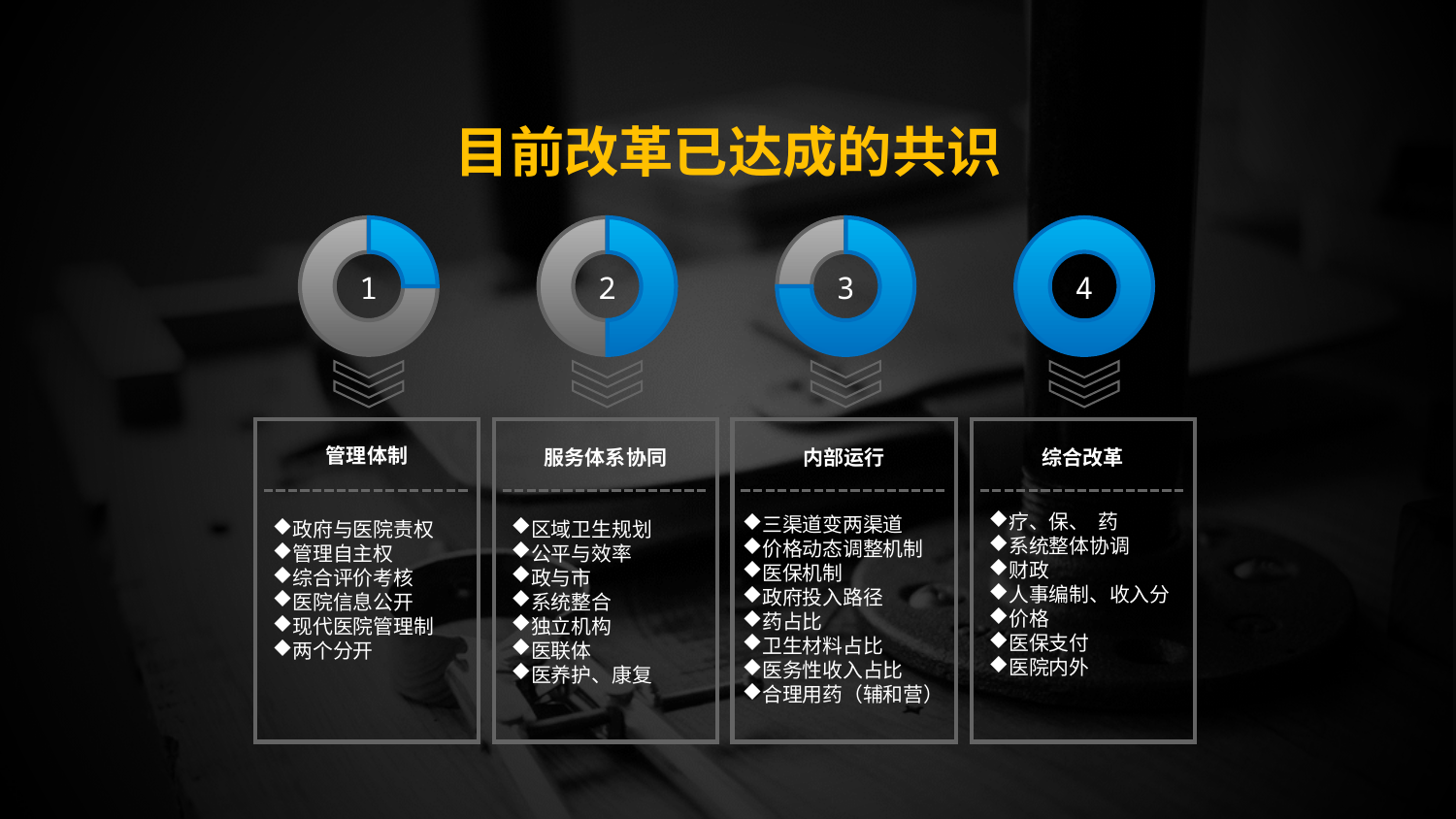

目前改革已达成的共识

1
2
3
4

管理体制
服务体系协同
内部运行
综合改革
疗、保、  药
系统整体协调
财政
人事编制、收入分
价格
医保支付
医院内外

三渠道变两渠道
价格动态调整机制
医保机制
政府投入路径
药占比
卫生材料占比
医务性收入占比
合理用药（辅和营）
区域卫生规划
公平与效率
政与市
系统整合
独立机构
医联体
医养护、康复
政府与医院责权
管理自主权
综合评价考核
医院信息公开
现代医院管理制
两个分开